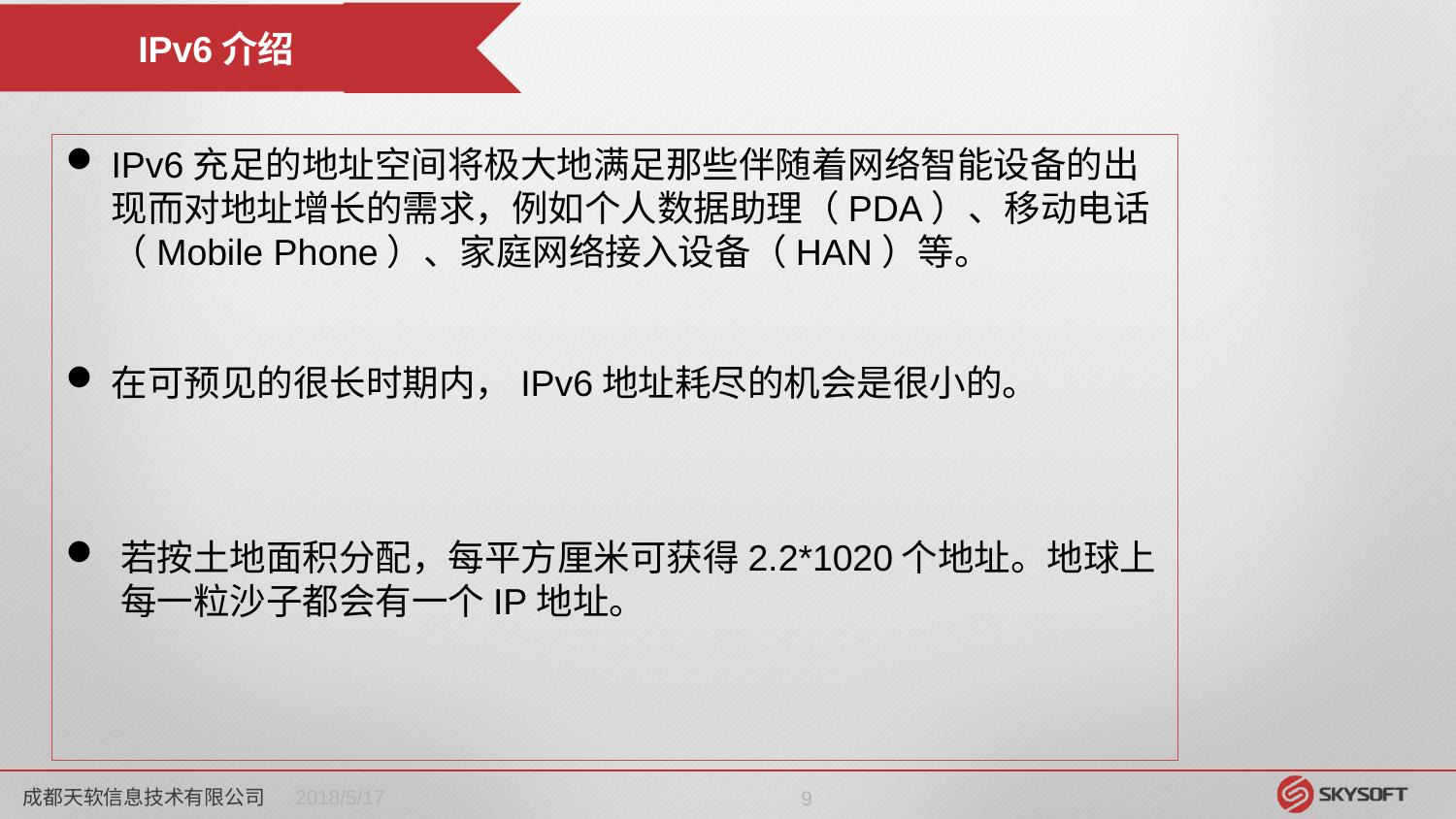

IPv6介绍

IPv6充足的地址空间将极大地满足那些伴随着网络智能设备的出现而对地址增长的需求，例如个人数据助理（PDA）、移动电话（Mobile Phone）、家庭网络接入设备（HAN）等。

在可预见的很长时期内，IPv6地址耗尽的机会是很小的。

若按土地面积分配，每平方厘米可获得2.2*1020个地址。地球上每一粒沙子都会有一个IP地址。

成都天软信息技术有限公司
2018/5/17
9